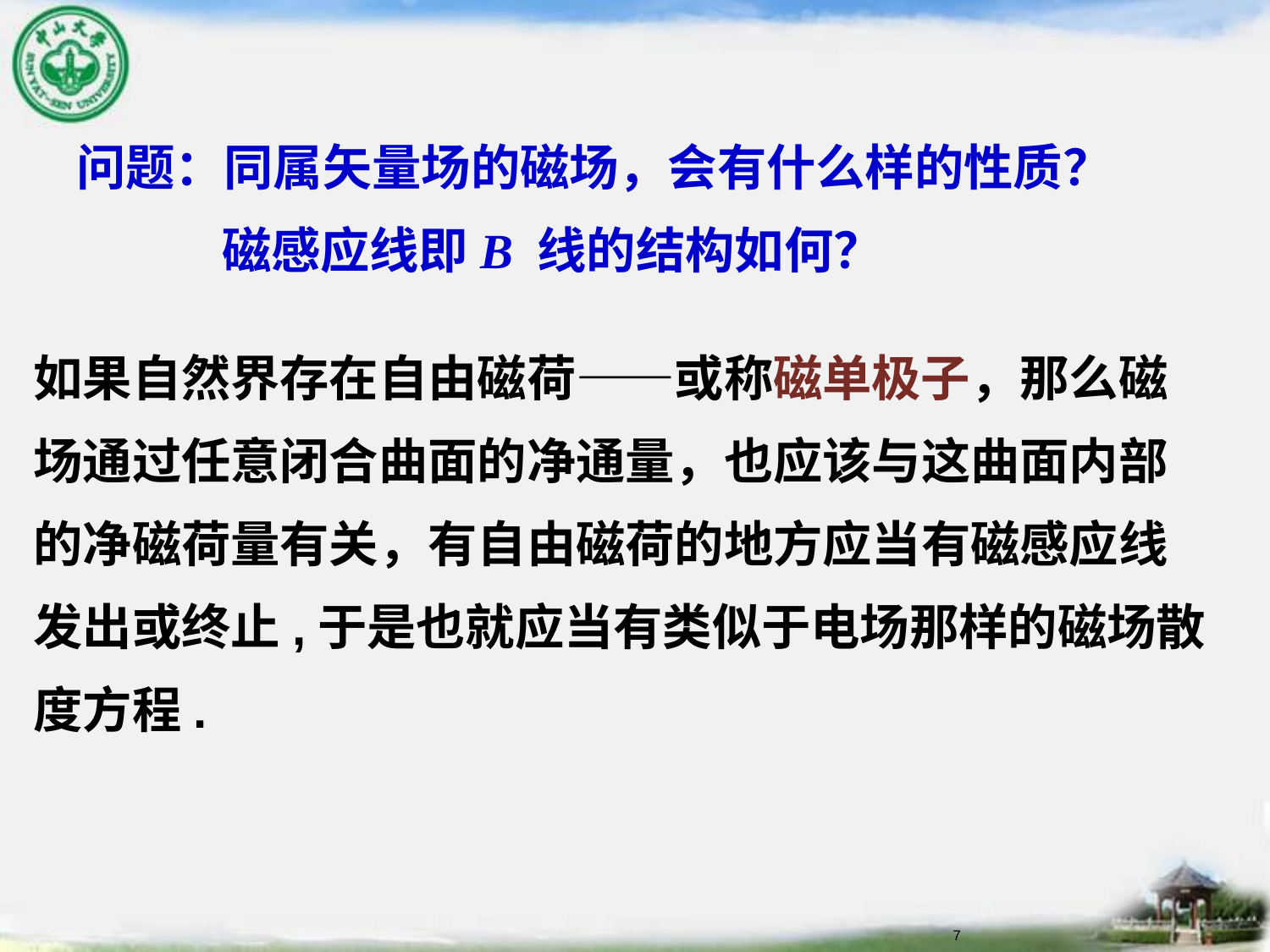

# 问题：同属矢量场的磁场，会有什么样的性质？ 磁感应线即B 线的结构如何？
如果自然界存在自由磁荷——或称磁单极子，那么磁场通过任意闭合曲面的净通量，也应该与这曲面内部的净磁荷量有关，有自由磁荷的地方应当有磁感应线发出或终止,于是也就应当有类似于电场那样的磁场散度方程.

7